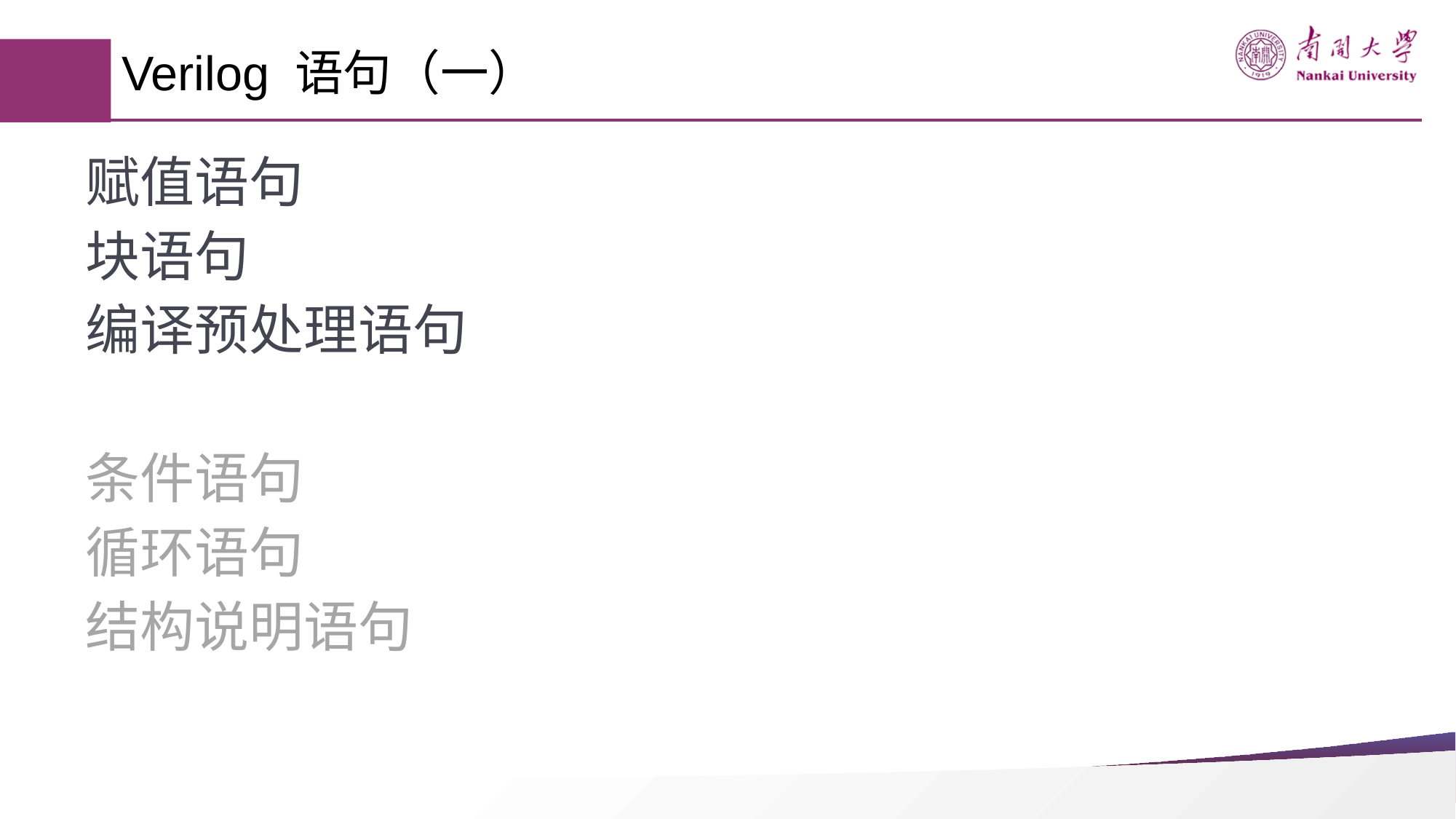

# Verilog 语句（一）
赋值语句
块语句
编译预处理语句

条件语句
循环语句
结构说明语句